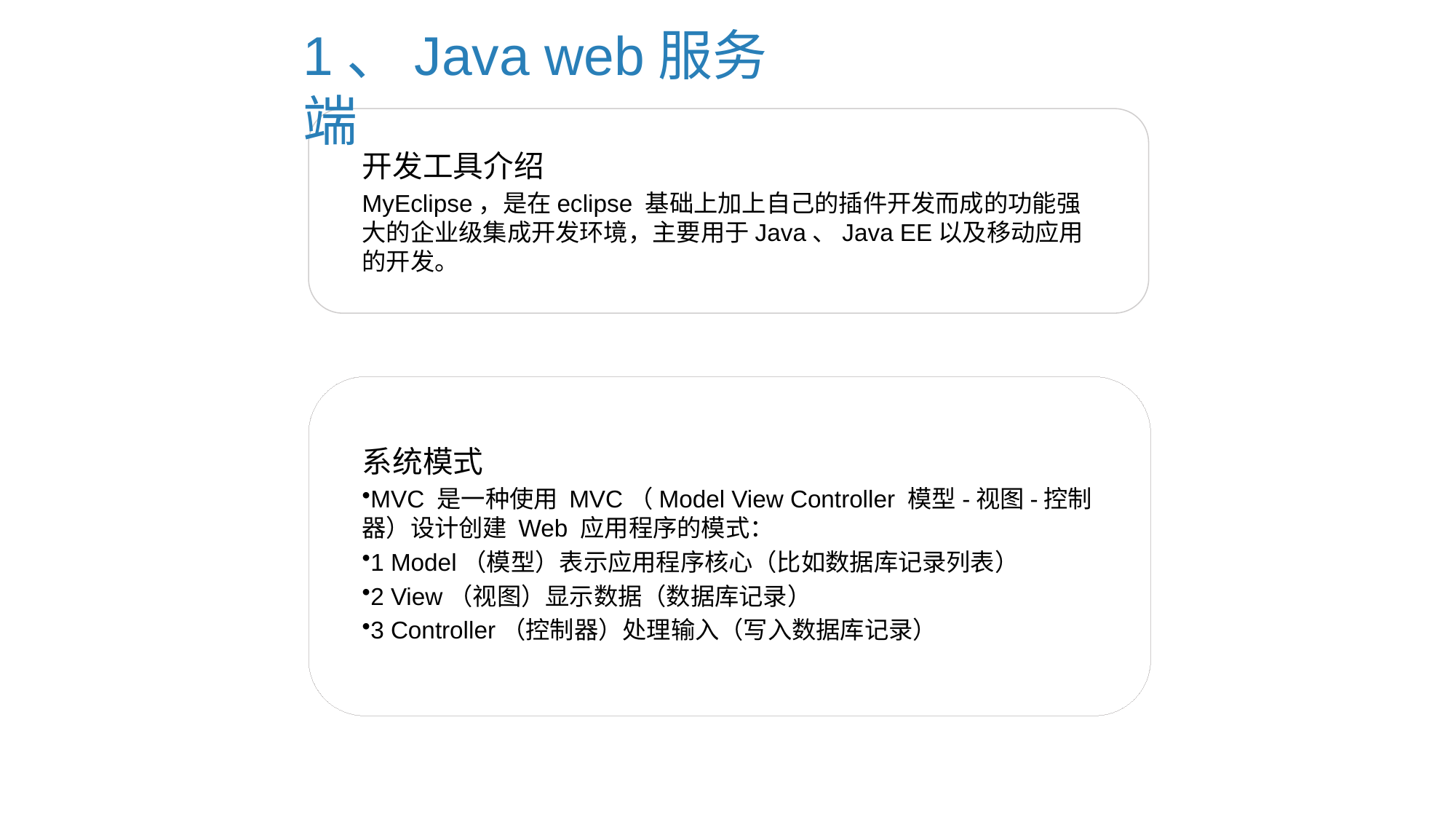

1、Java web服务端

开发工具介绍
MyEclipse，是在eclipse 基础上加上自己的插件开发而成的功能强大的企业级集成开发环境，主要用于Java、Java EE以及移动应用的开发。

系统模式
MVC 是一种使用 MVC（Model View Controller 模型-视图-控制器）设计创建 Web 应用程序的模式：
1 Model（模型）表示应用程序核心（比如数据库记录列表）
2 View（视图）显示数据（数据库记录）
3 Controller（控制器）处理输入（写入数据库记录）